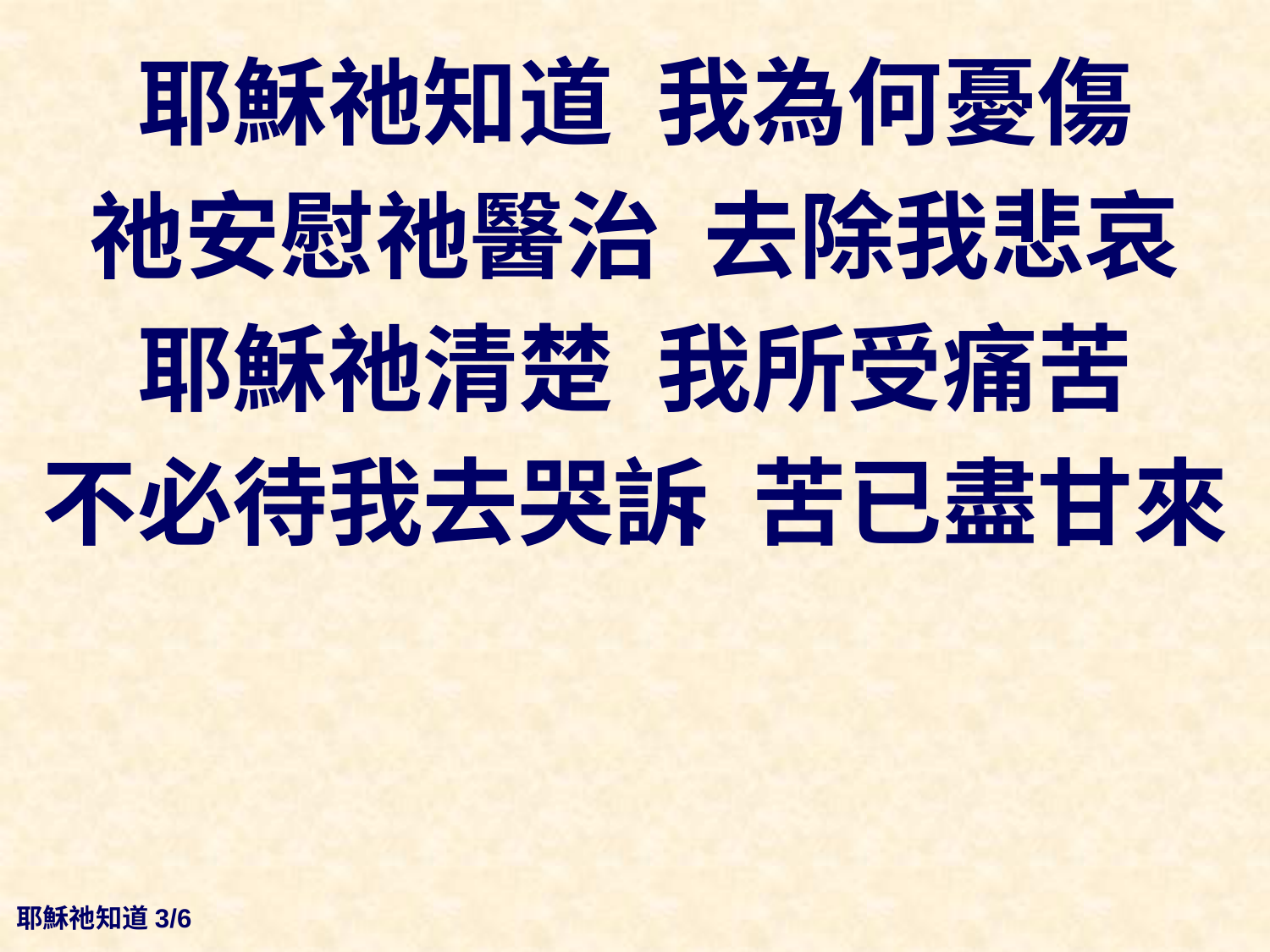

耶穌祂知道  我為何憂傷
祂安慰祂醫治  去除我悲哀
耶穌祂清楚  我所受痛苦
不必待我去哭訴  苦已盡甘來
耶穌祂知道3/6